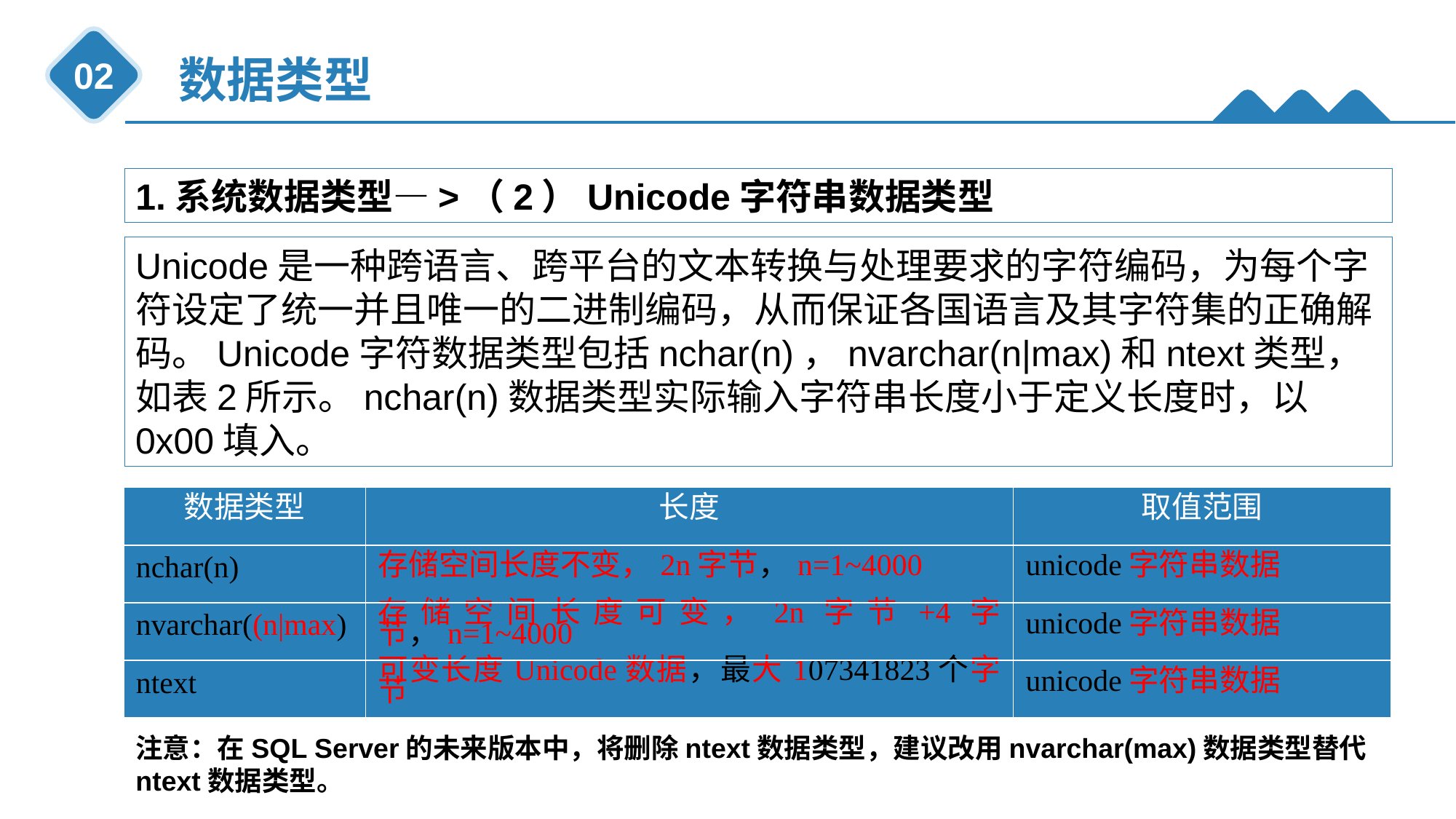

数据类型
02

1.系统数据类型—>（2）Unicode字符串数据类型
Unicode是一种跨语言、跨平台的文本转换与处理要求的字符编码，为每个字符设定了统一并且唯一的二进制编码，从而保证各国语言及其字符集的正确解码。Unicode字符数据类型包括nchar(n)，nvarchar(n|max)和ntext类型，如表2所示。nchar(n)数据类型实际输入字符串长度小于定义长度时，以0x00填入。
| 数据类型 | 长度 | 取值范围 |
| --- | --- | --- |
| nchar(n) | 存储空间长度不变，2n字节，n=1~4000 | unicode字符串数据 |
| nvarchar((n|max) | 存储空间长度可变，2n字节+4字节，n=1~4000 | unicode字符串数据 |
| ntext | 可变长度Unicode数据，最大107341823个字节 | unicode字符串数据 |
注意：在SQL Server的未来版本中，将删除ntext数据类型，建议改用nvarchar(max)数据类型替代ntext数据类型。